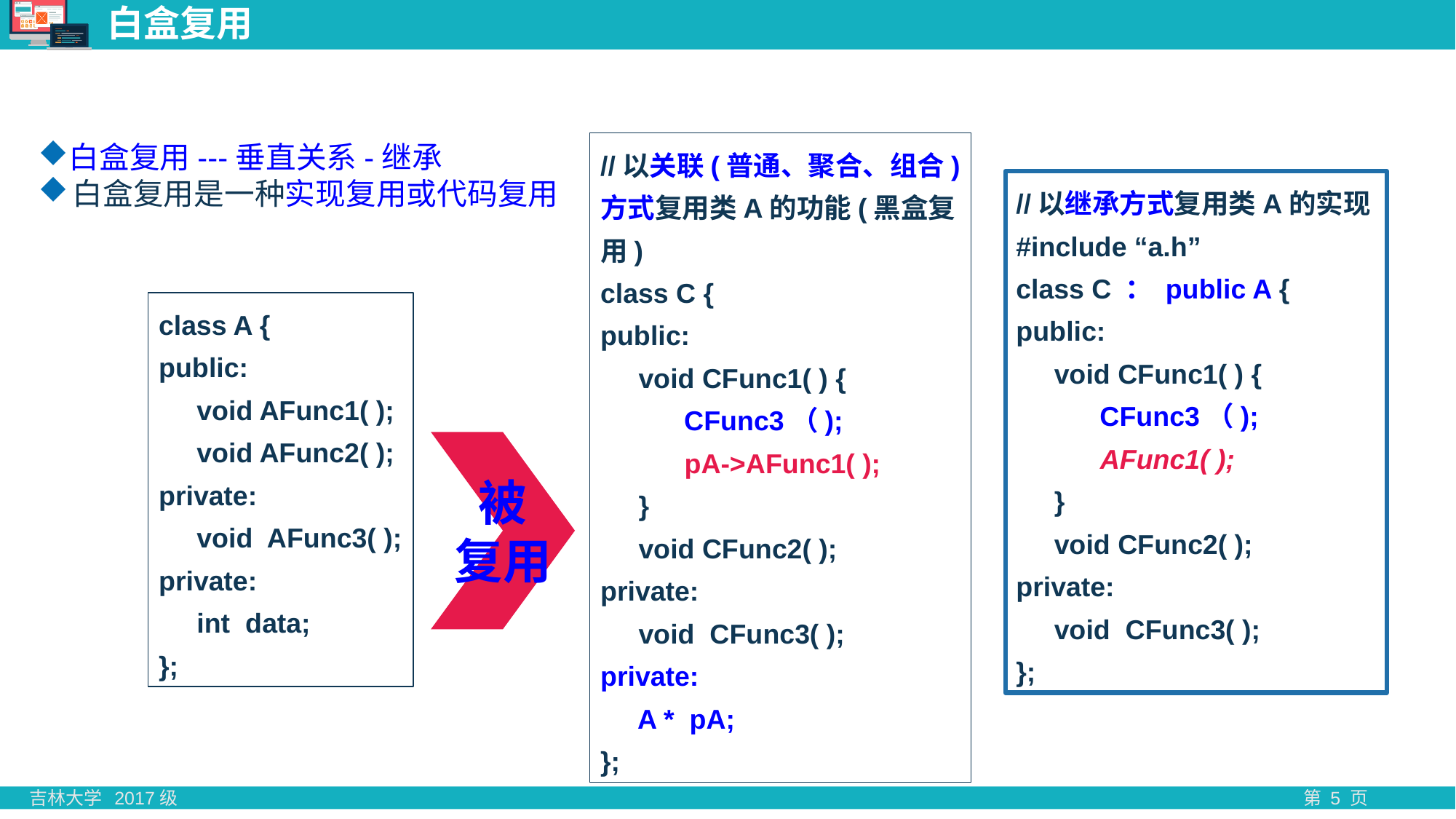

# 白盒复用
白盒复用---垂直关系-继承
白盒复用是一种实现复用或代码复用
//以关联(普通、聚合、组合)方式复用类A的功能(黑盒复用)
class C {
public:
     void CFunc1( ) {
           CFunc3（);
           pA->AFunc1( );
     }
     void CFunc2( );
private:
     void  CFunc3( );
private:
     A *  pA;
};
//以继承方式复用类A的实现
#include “a.h”
class C ： public A {
public:
     void CFunc1( ) {
           CFunc3（);
           AFunc1( );
     }
     void CFunc2( );
private:
     void  CFunc3( );
};
class A {
public:
     void AFunc1( );
     void AFunc2( );
private:
     void  AFunc3( );
private:
     int  data;
};
被
复用